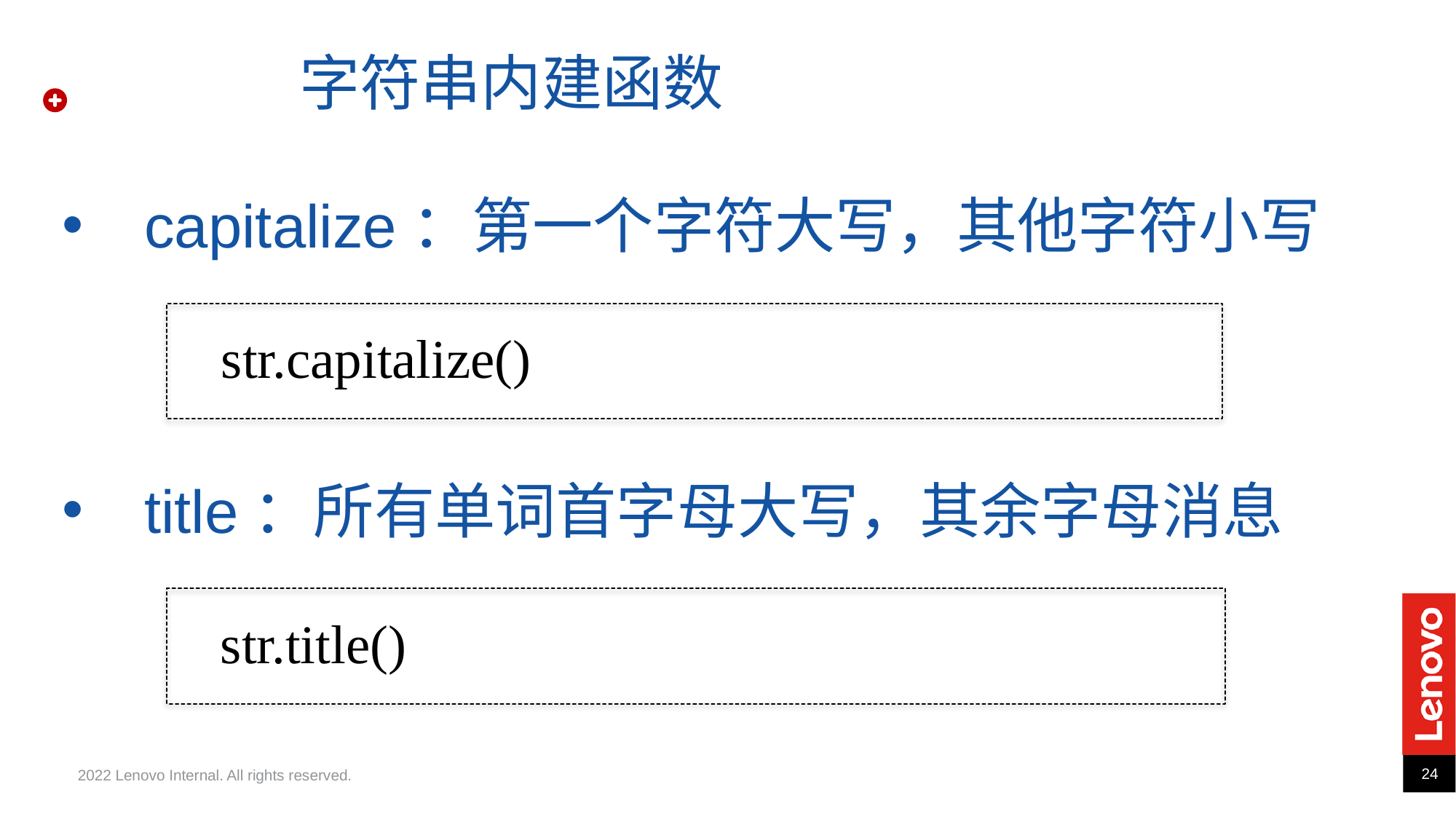

字符串内建函数
capitalize：第一个字符大写，其他字符小写

str.capitalize()
title：所有单词首字母大写，其余字母消息

str.title()